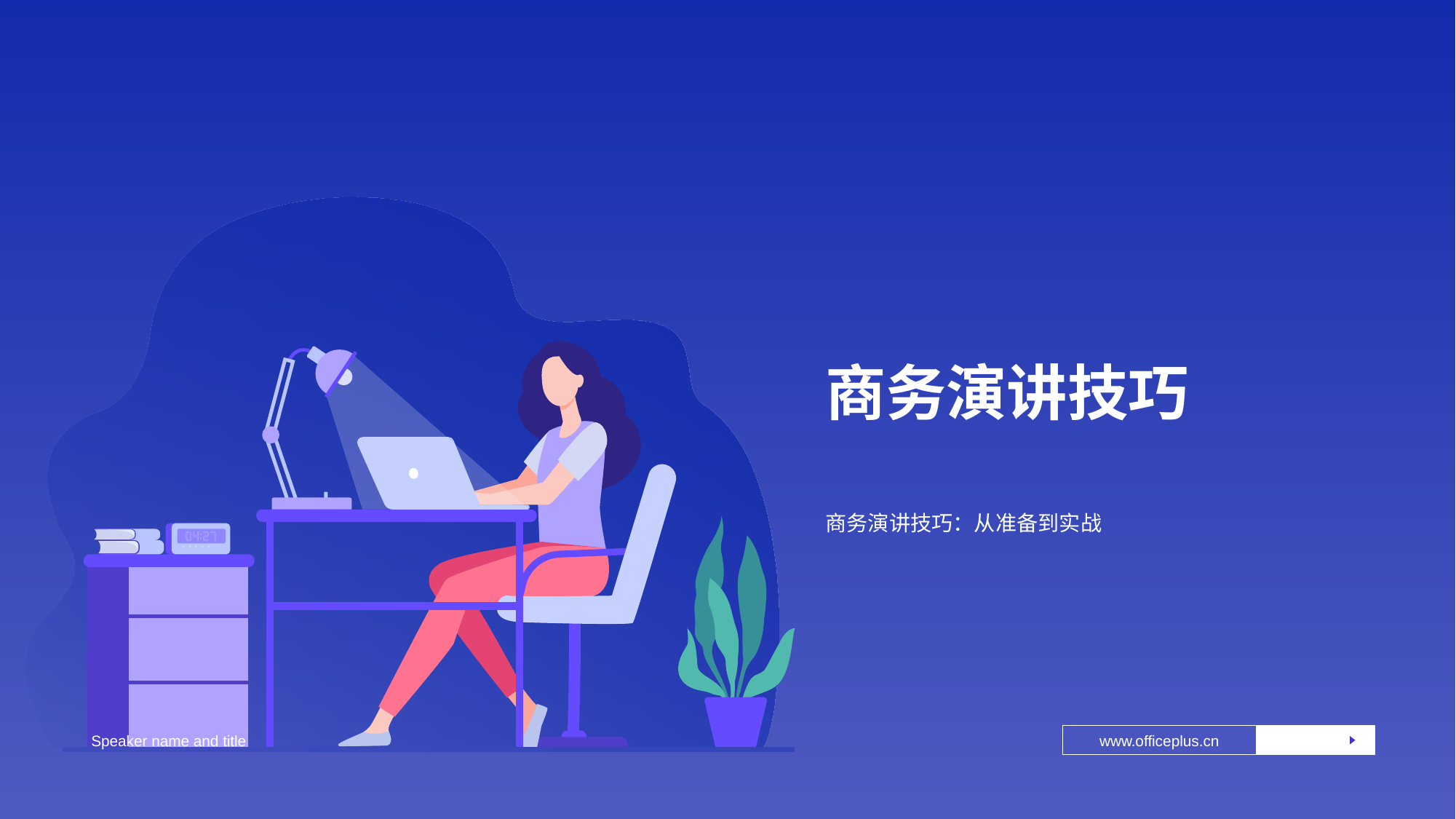

# 商务演讲技巧
商务演讲技巧：从准备到实战
Speaker name and title
www.officeplus.cn